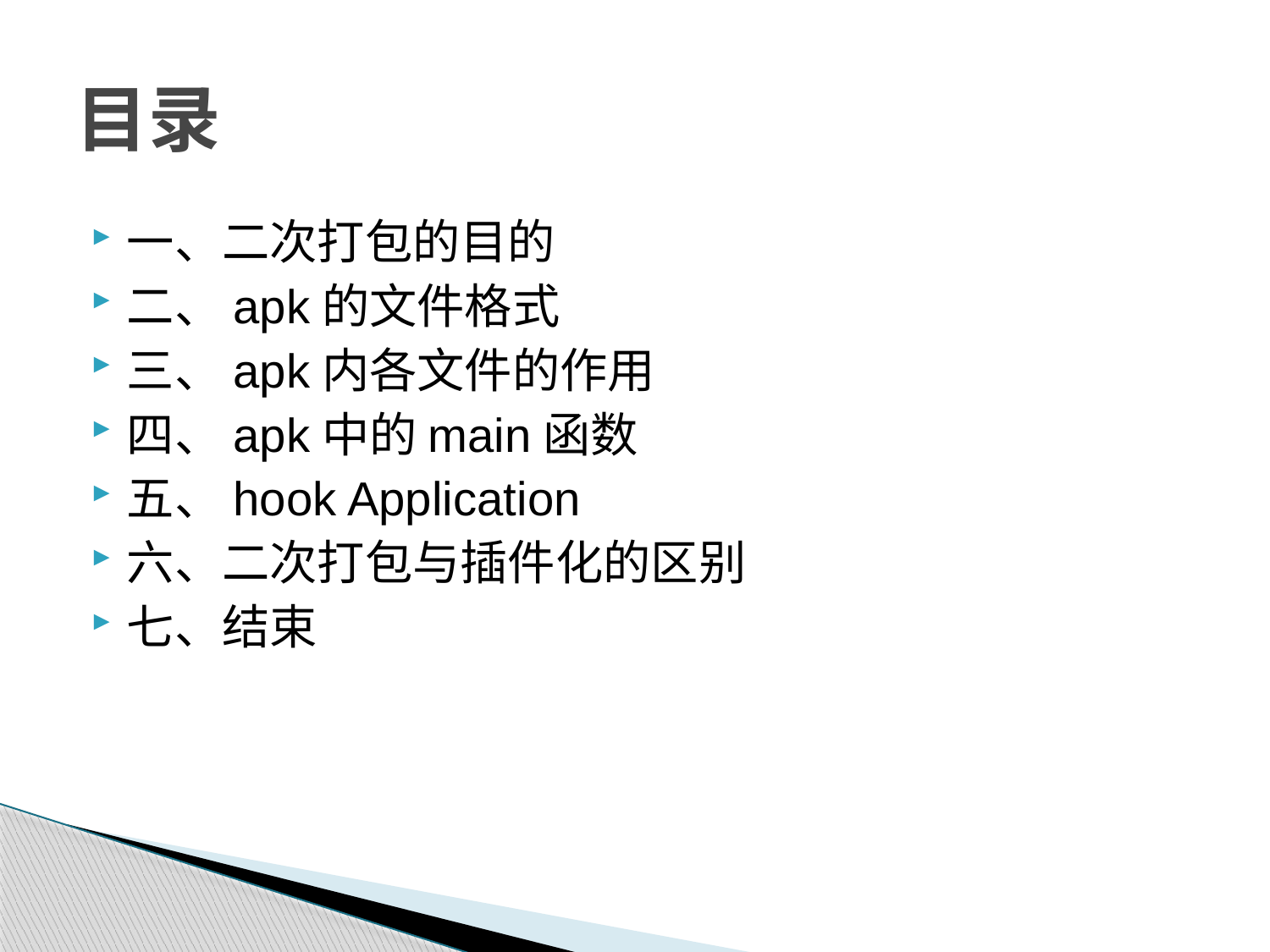

# 目录
一、二次打包的目的
二、apk的文件格式
三、apk内各文件的作用
四、apk中的main函数
五、hook Application
六、二次打包与插件化的区别
七、结束